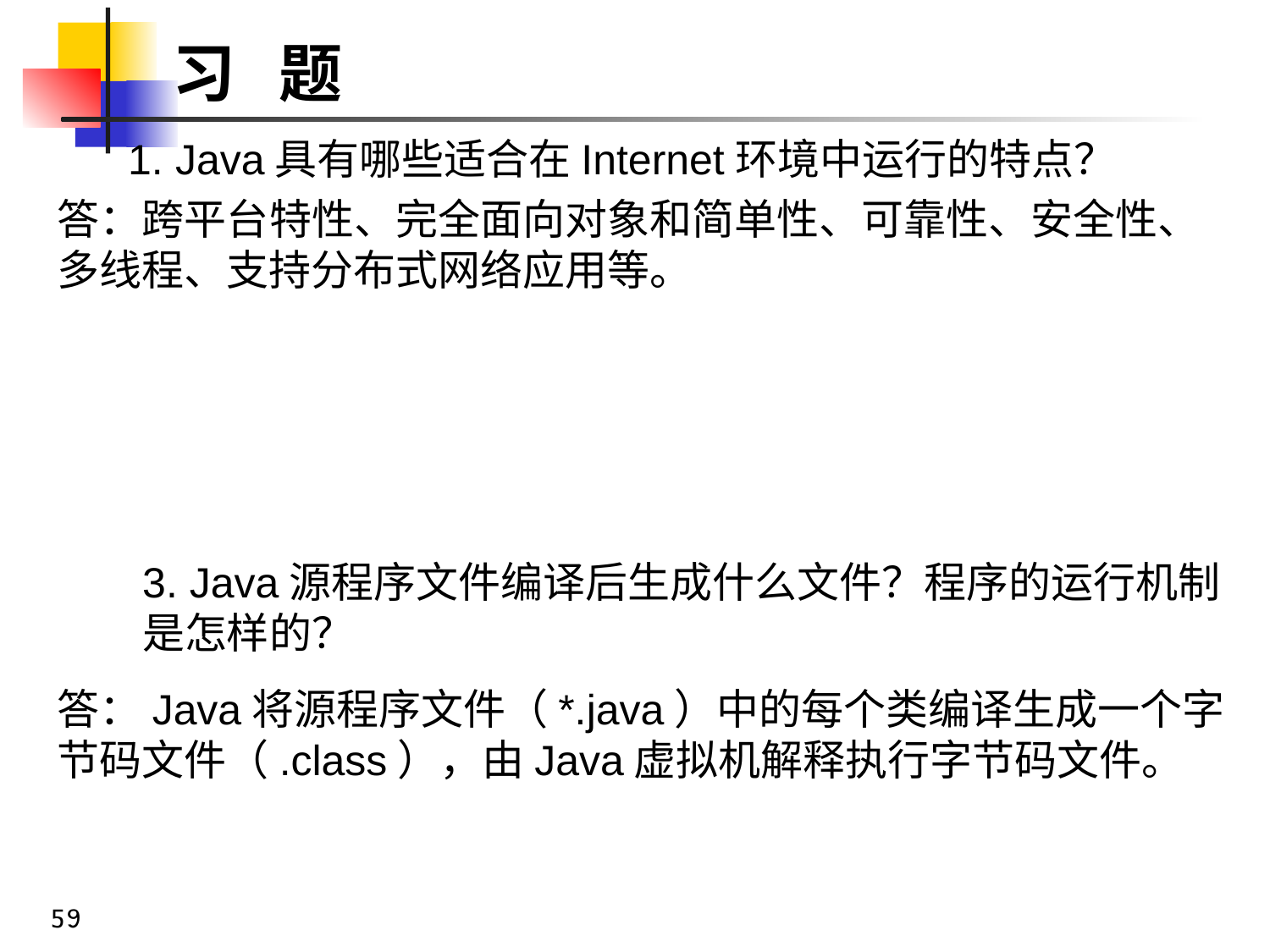

# 习   题
1. Java具有哪些适合在Internet环境中运行的特点？
答：跨平台特性、完全面向对象和简单性、可靠性、安全性、多线程、支持分布式网络应用等。
3. Java源程序文件编译后生成什么文件？程序的运行机制是怎样的？
答：Java将源程序文件（*.java）中的每个类编译生成一个字节码文件（.class），由Java虚拟机解释执行字节码文件。
59